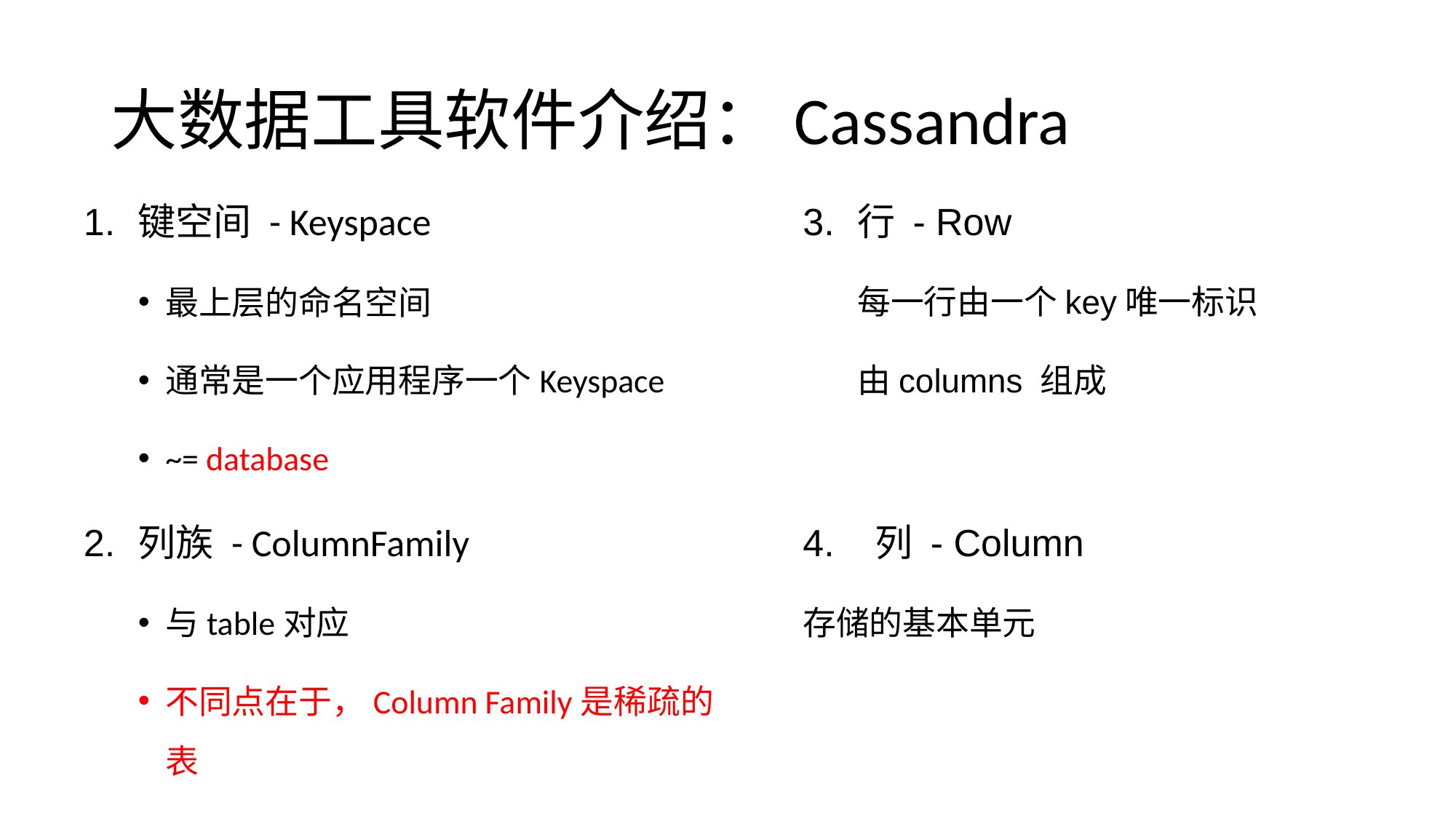

# 大数据工具软件介绍：Cassandra
键空间 - Keyspace
最上层的命名空间
通常是一个应用程序一个Keyspace
~= database
列族 - ColumnFamily
与table对应
不同点在于，Column Family是稀疏的表
行 - Row
每一行由一个key唯一标识
由columns 组成

4.   列 - Column
存储的基本单元